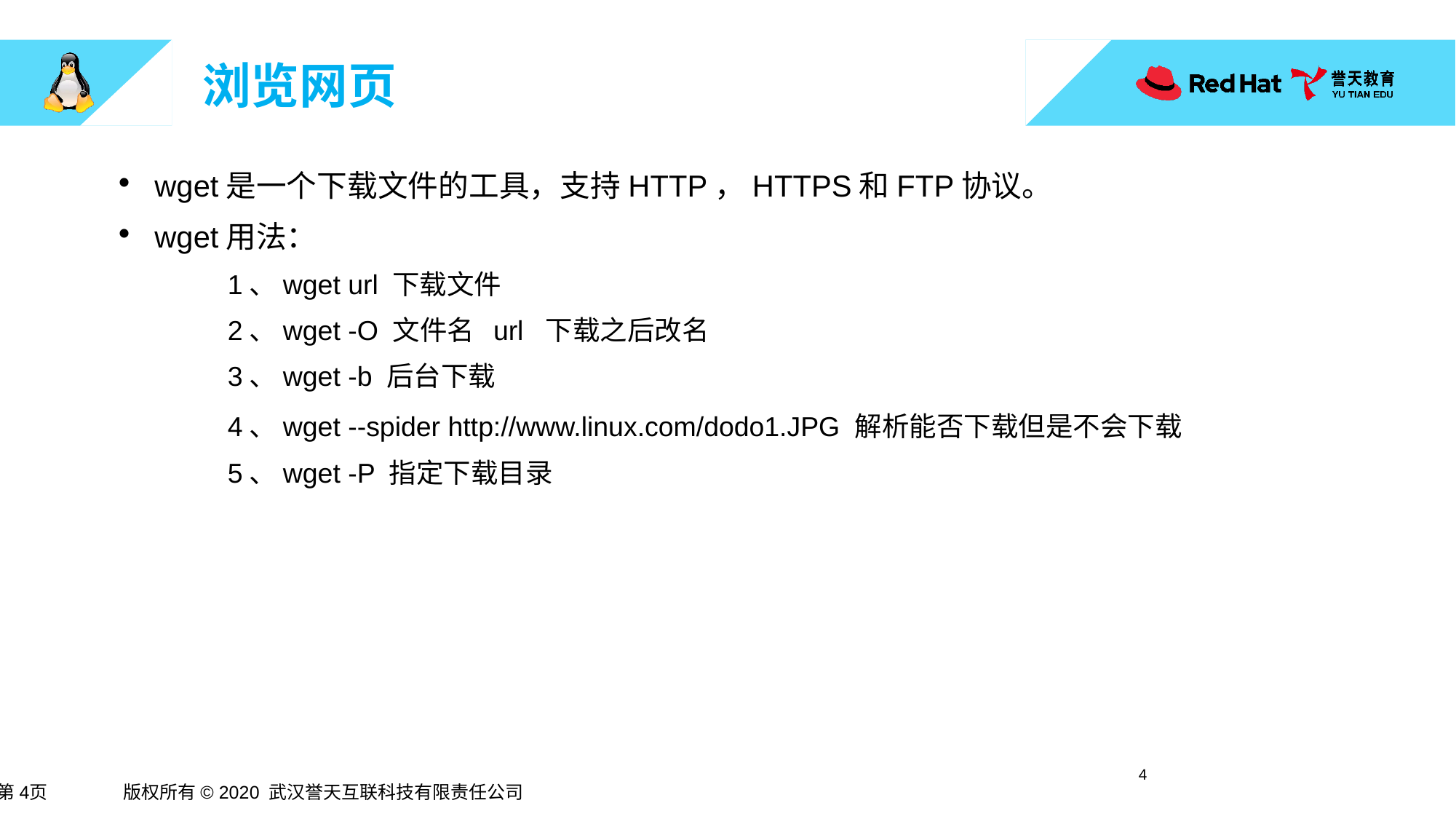

# 浏览网页
wget是一个下载文件的工具，支持HTTP，HTTPS和FTP协议。
wget用法：
	1、wget url 下载文件
	2、wget -O 文件名  url  下载之后改名
	3、wget -b 后台下载
	4、wget --spider http://www.linux.com/dodo1.JPG 解析能否下载但是不会下载
	5、wget -P 指定下载目录

4